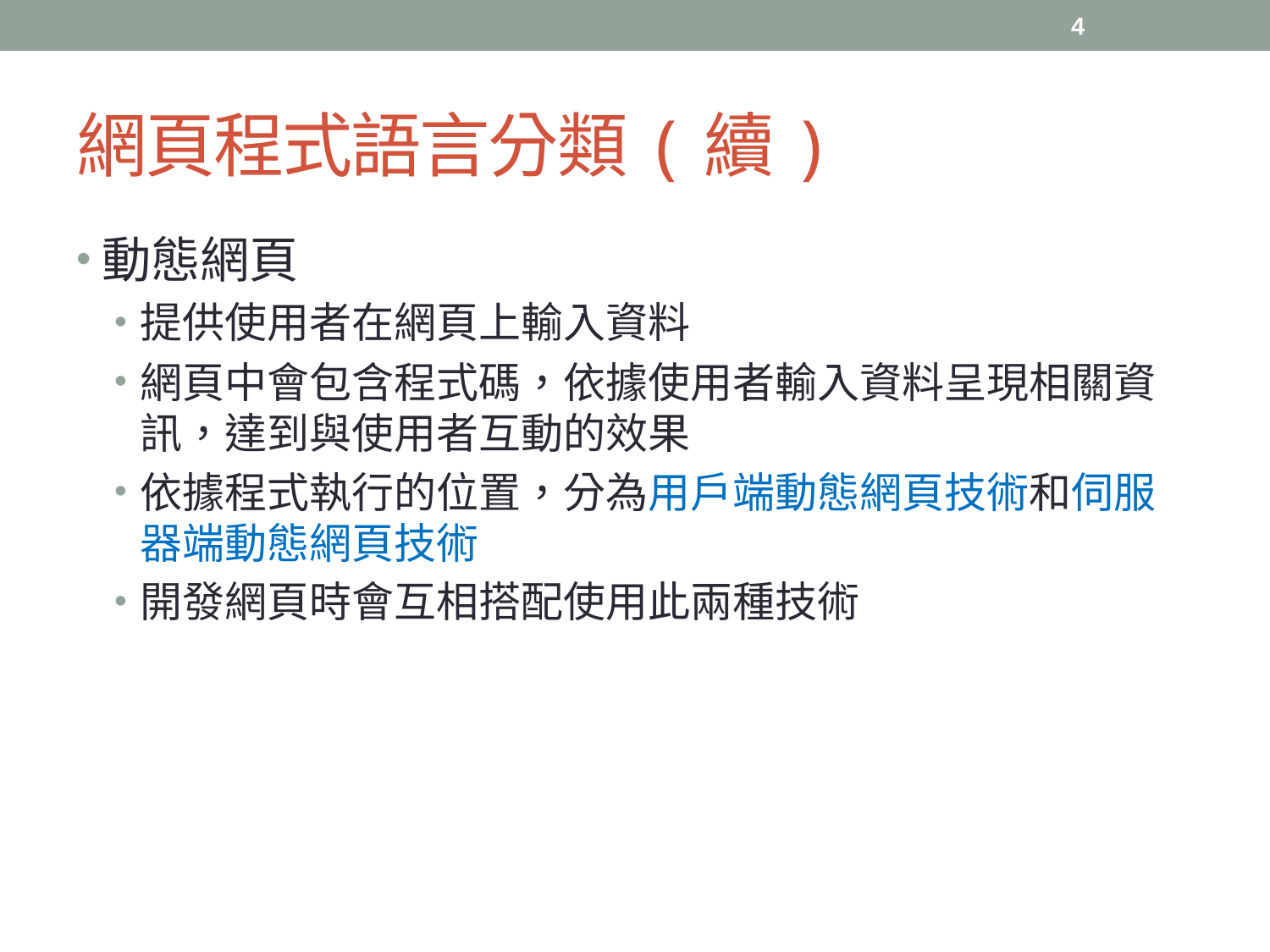

4
# 網頁程式語言分類(續)
動態網頁
提供使用者在網頁上輸入資料
網頁中會包含程式碼，依據使用者輸入資料呈現相關資訊，達到與使用者互動的效果
依據程式執行的位置，分為用戶端動態網頁技術和伺服器端動態網頁技術
開發網頁時會互相搭配使用此兩種技術